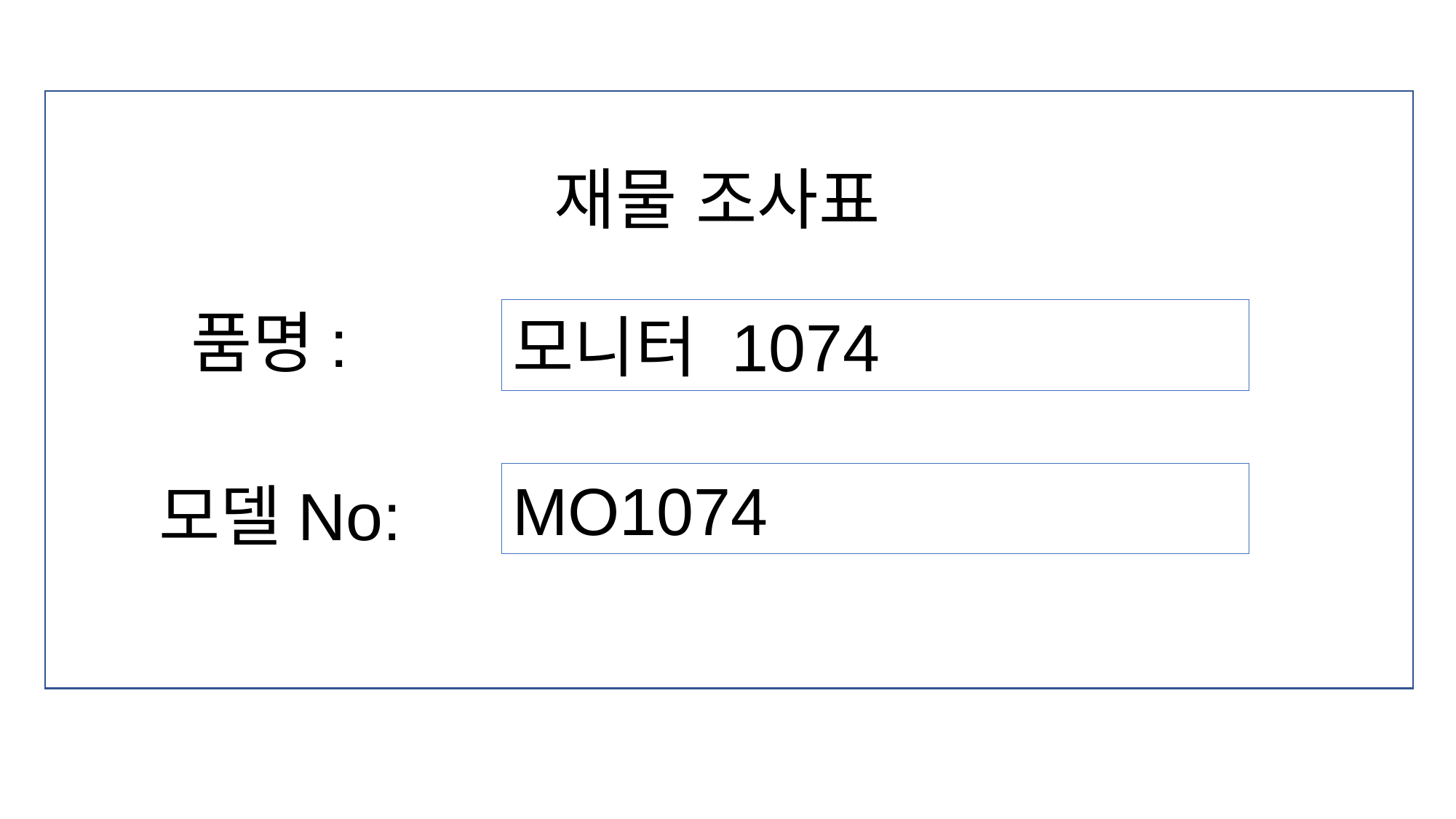

재물 조사표
품명:
모니터 1074
MO1074
모델No: